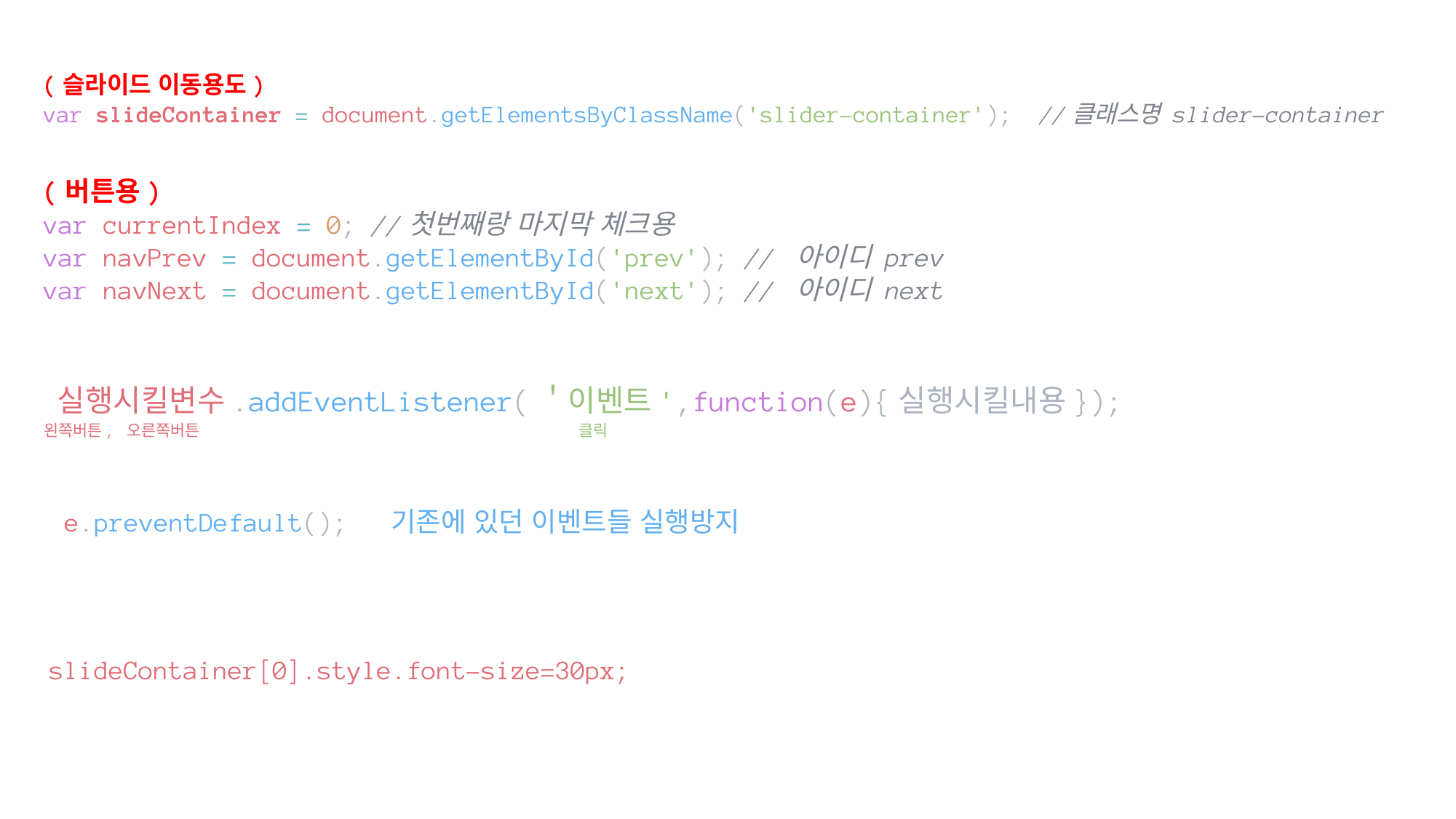

(슬라이드 이동용도)
var slideContainer = document.getElementsByClassName('slider-container');  //클래스명 slider-container

(버튼용)
var currentIndex = 0; //첫번째랑 마지막 체크용
var navPrev = document.getElementById('prev'); // 아이디 prev
var navNext = document.getElementById('next'); // 아이디 next

실행시킬변수.addEventListener(＇이벤트',function(e){실행시킬내용});
왼쪽버튼, 오른쪽버튼
클릭
e.preventDefault();
기존에 있던 이벤트들 실행방지
slideContainer[0].style.font-size=30px;